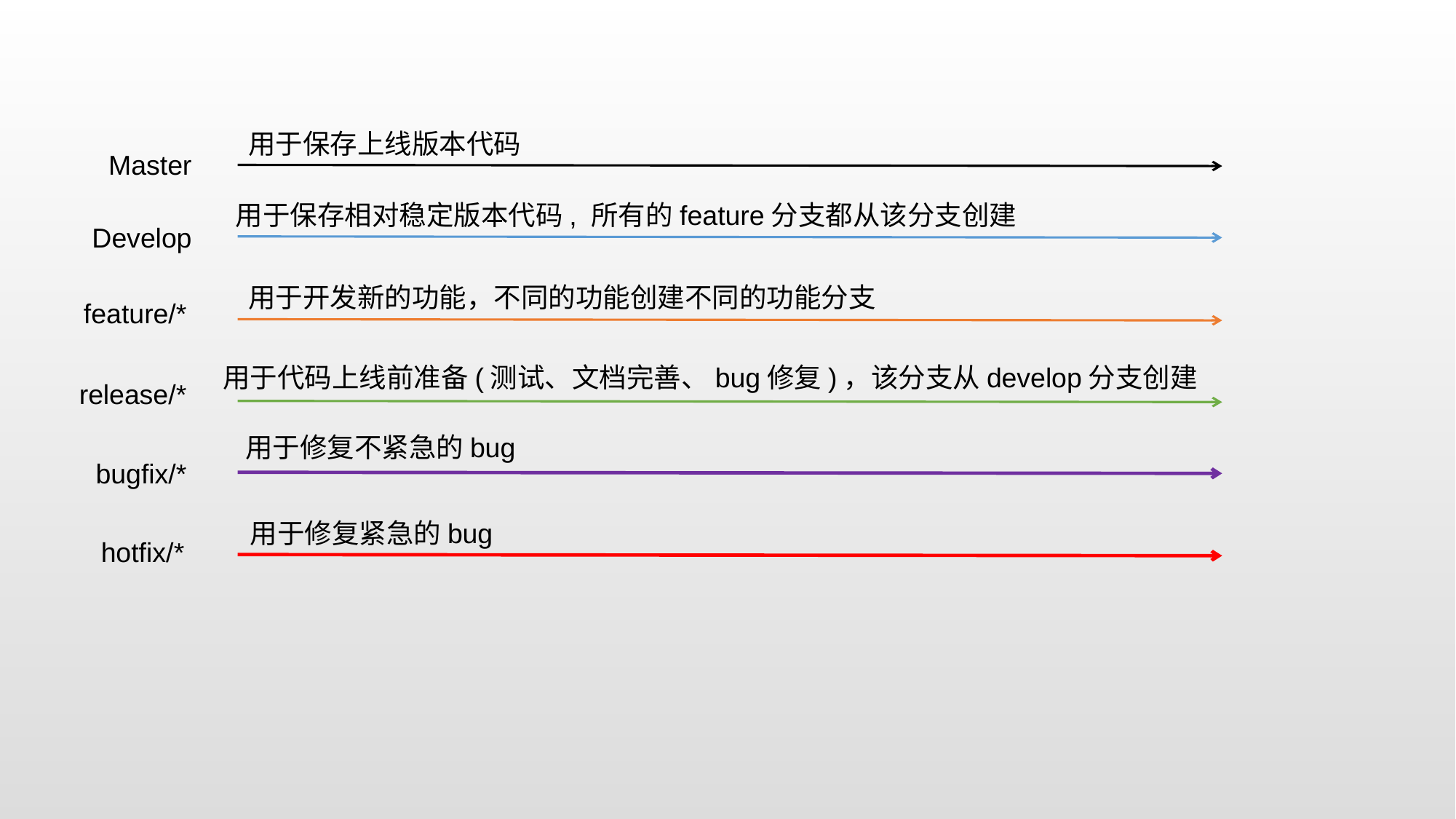

用于保存上线版本代码
Master
用于保存相对稳定版本代码, 所有的feature分支都从该分支创建
Develop
用于开发新的功能，不同的功能创建不同的功能分支
feature/*
用于代码上线前准备(测试、文档完善、bug修复)，该分支从develop分支创建
release/*
用于修复不紧急的bug
bugfix/*
用于修复紧急的bug
hotfix/*